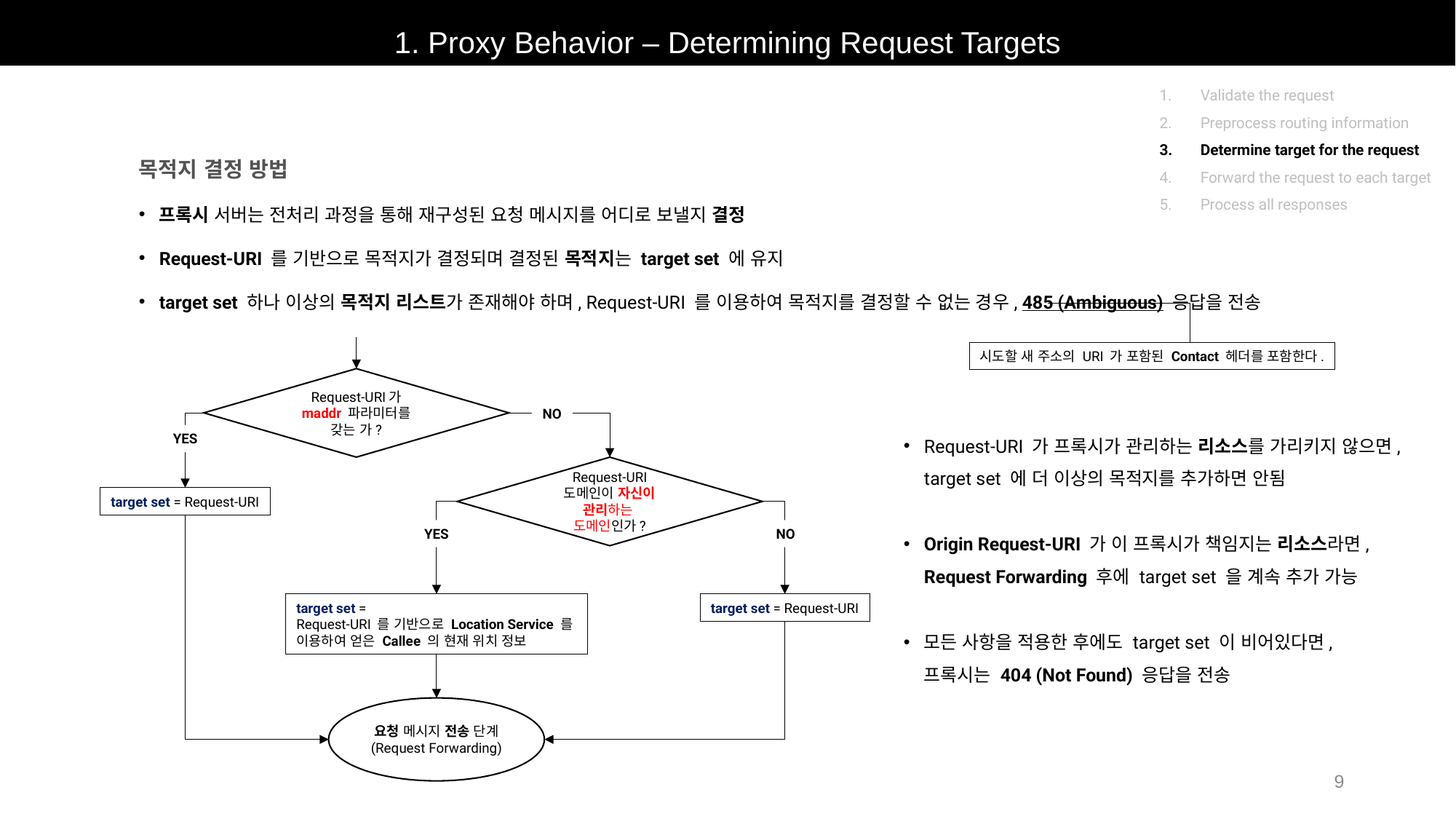

# 1. Proxy Behavior – Determining Request Targets
Validate the request
Preprocess routing information
Determine target for the request
Forward the request to each target
Process all responses
목적지 결정 방법
프록시 서버는 전처리 과정을 통해 재구성된 요청 메시지를 어디로 보낼지 결정
Request-URI 를 기반으로 목적지가 결정되며 결정된 목적지는 target set 에 유지
target set 하나 이상의 목적지 리스트가 존재해야 하며, Request-URI 를 이용하여 목적지를 결정할 수 없는 경우, 485 (Ambiguous) 응답을 전송
Request-URI가 maddr 파라미터를 갖는 가?
NO
YES
Request-URI 도메인이 자신이 관리하는
도메인인가?
target set = Request-URI
YES
NO
target set =
Request-URI 를 기반으로 Location Service 를
이용하여 얻은 Callee 의 현재 위치 정보
target set = Request-URI
요청 메시지 전송 단계
(Request Forwarding)
시도할 새 주소의 URI 가 포함된 Contact 헤더를 포함한다.
Request-URI 가 프록시가 관리하는 리소스를 가리키지 않으면,
target set 에 더 이상의 목적지를 추가하면 안됨

Origin Request-URI 가 이 프록시가 책임지는 리소스라면,
Request Forwarding 후에 target set 을 계속 추가 가능

모든 사항을 적용한 후에도 target set 이 비어있다면,
프록시는 404 (Not Found) 응답을 전송
9